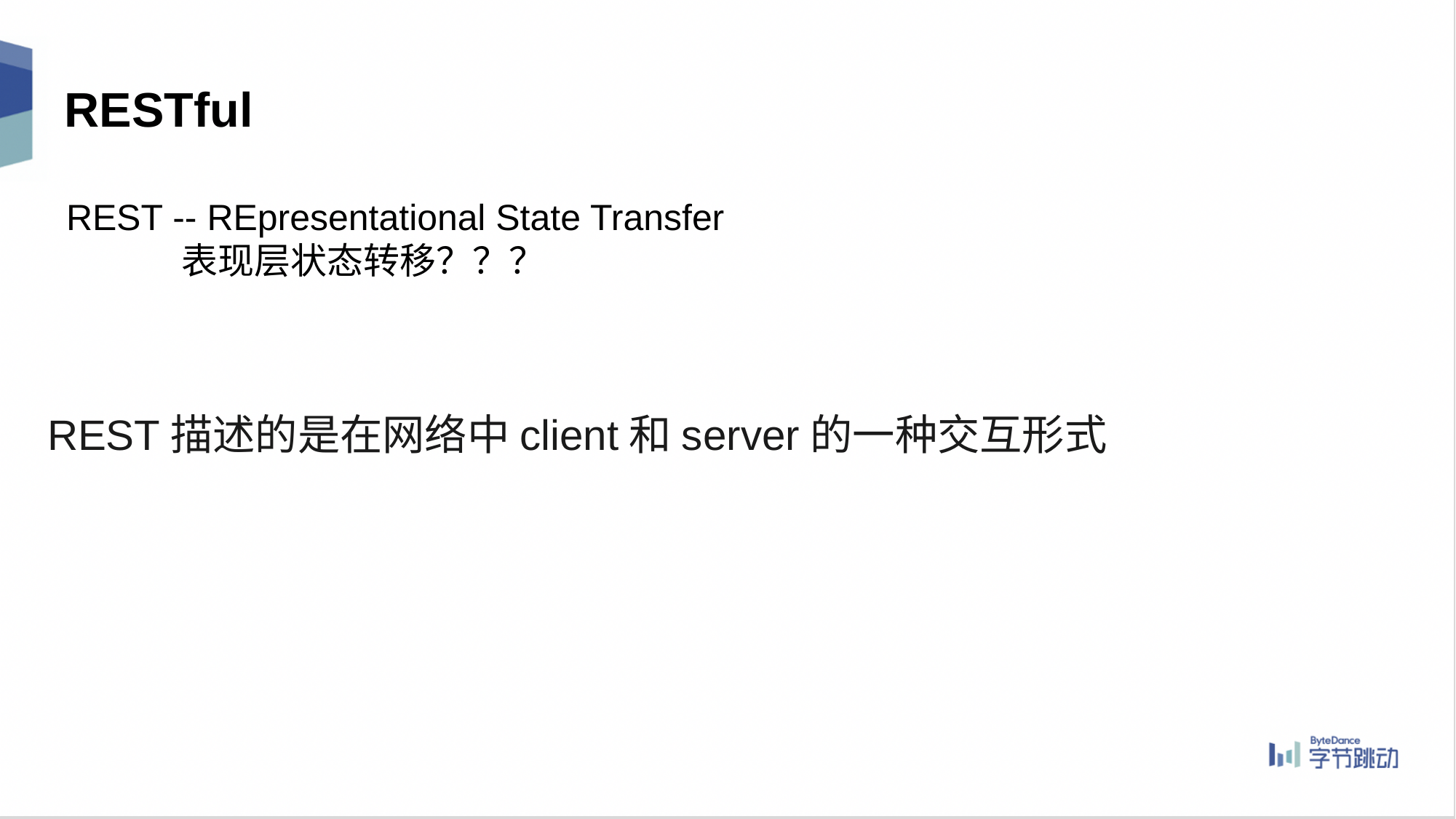

RESTful
REST -- REpresentational State Transfer
             表现层状态转移？？？
REST描述的是在网络中client和server的一种交互形式
4